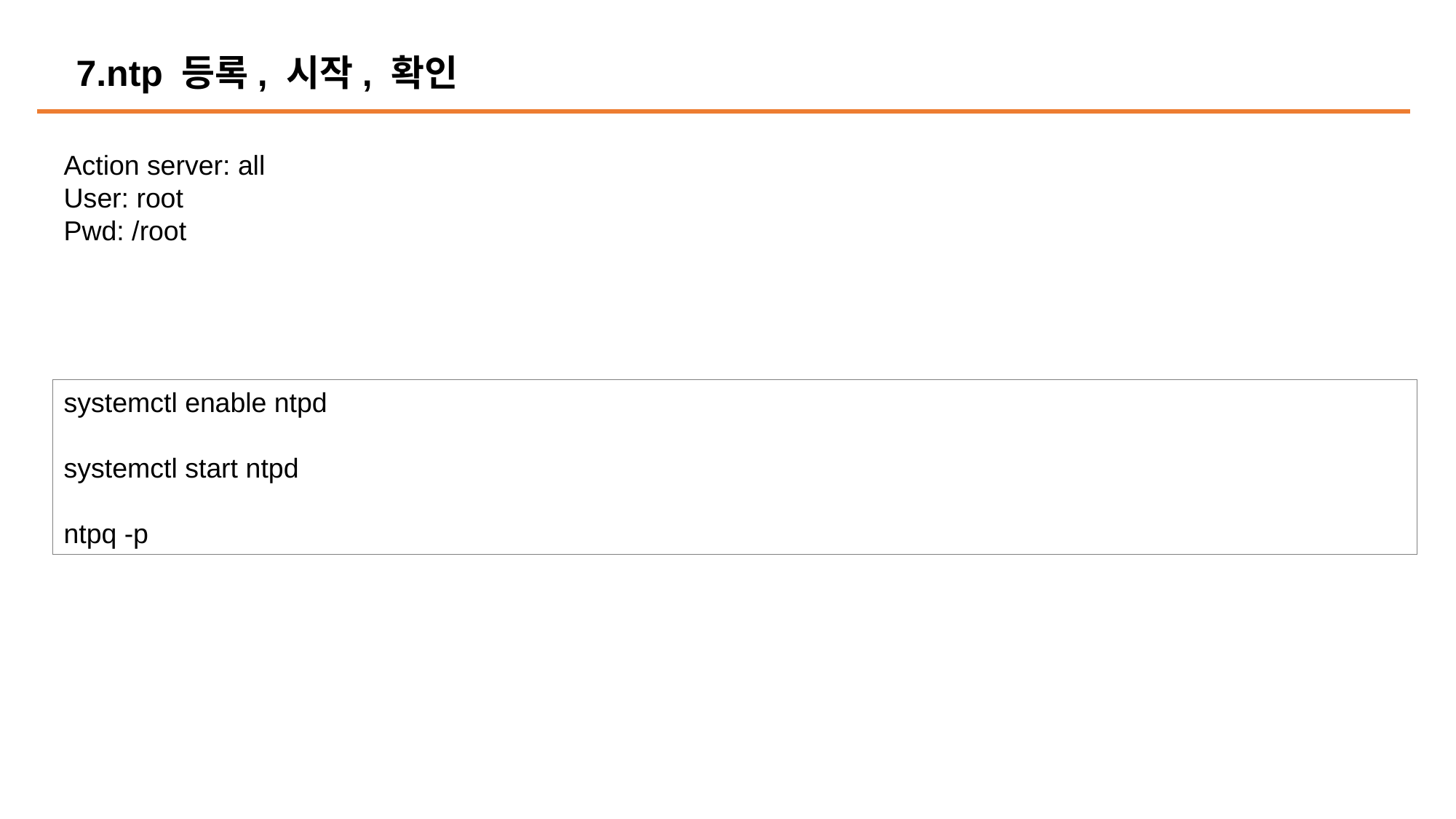

7.ntp 등록, 시작, 확인
Action server: all
User: root
Pwd: /root
systemctl enable ntpd

systemctl start ntpd

ntpq -p